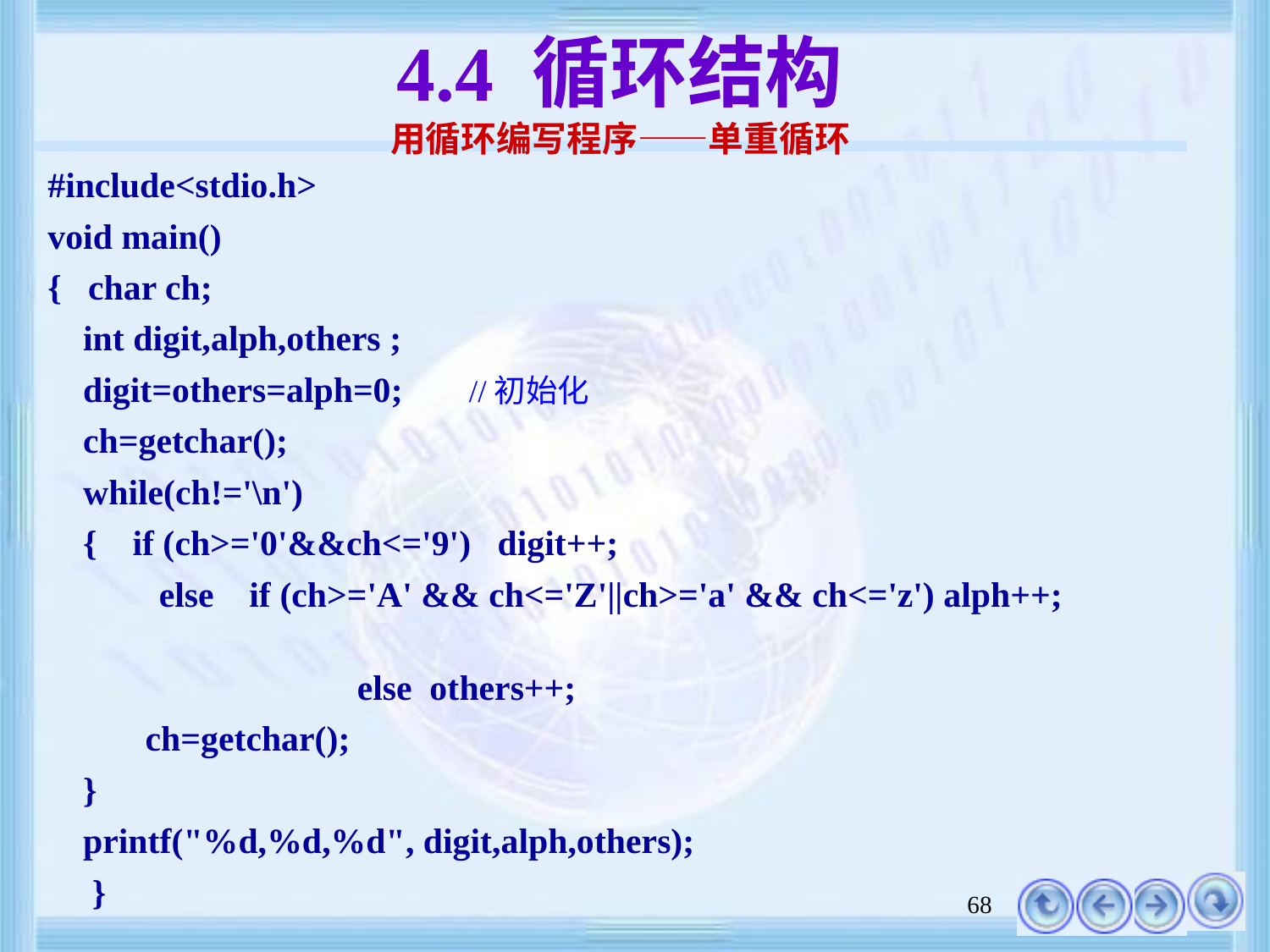

# 4.4 循环结构 用循环编写程序——单重循环
#include<stdio.h>
void main()
{   char ch;
    int digit,alph,others ;
    digit=others=alph=0;	//初始化
    ch=getchar();
    while(ch!='\n')
    {    if (ch>='0'&&ch<='9')   digit++;
	        else    if (ch>='A' && ch<='Z'||ch>='a' && ch<='z') alph++;
		                else  others++;
           ch=getchar();
    }
    printf("%d,%d,%d", digit,alph,others);
     }
68